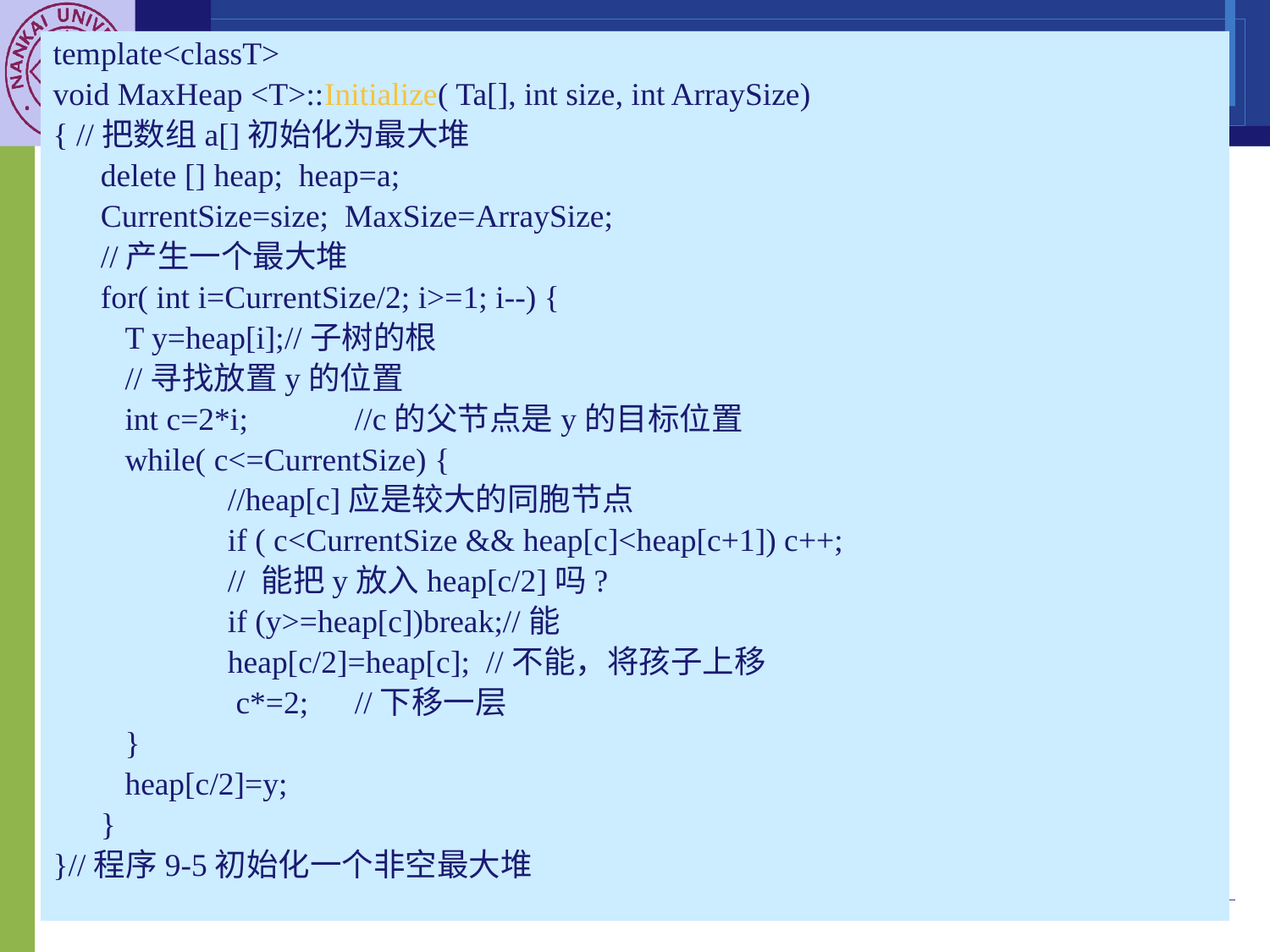

9.3.5  类MaxHeap
template<classT>
void MaxHeap <T>::Initialize( Ta[], int size, int ArraySize)
{ //把数组a[]初始化为最大堆
	delete [] heap;  heap=a;
	CurrentSize=size;  MaxSize=ArraySize;
	//产生一个最大堆
	for( int i=CurrentSize/2; i>=1; i--) {
	   T y=heap[i];//子树的根
	   //寻找放置y的位置
	   int c=2*i;	//c的父节点是y的目标位置
	   while( c<=CurrentSize) {
	   	//heap[c]应是较大的同胞节点
	   	if ( c<CurrentSize && heap[c]<heap[c+1]) c++;
	   	// 能把y放入heap[c/2]吗?
	   	if (y>=heap[c])break;//能
	   	heap[c/2]=heap[c];  //不能，将孩子上移
 	  	 c*=2;	//下移一层
	   }
	   heap[c/2]=y;
	}
}//程序9-5初始化一个非空最大堆
18